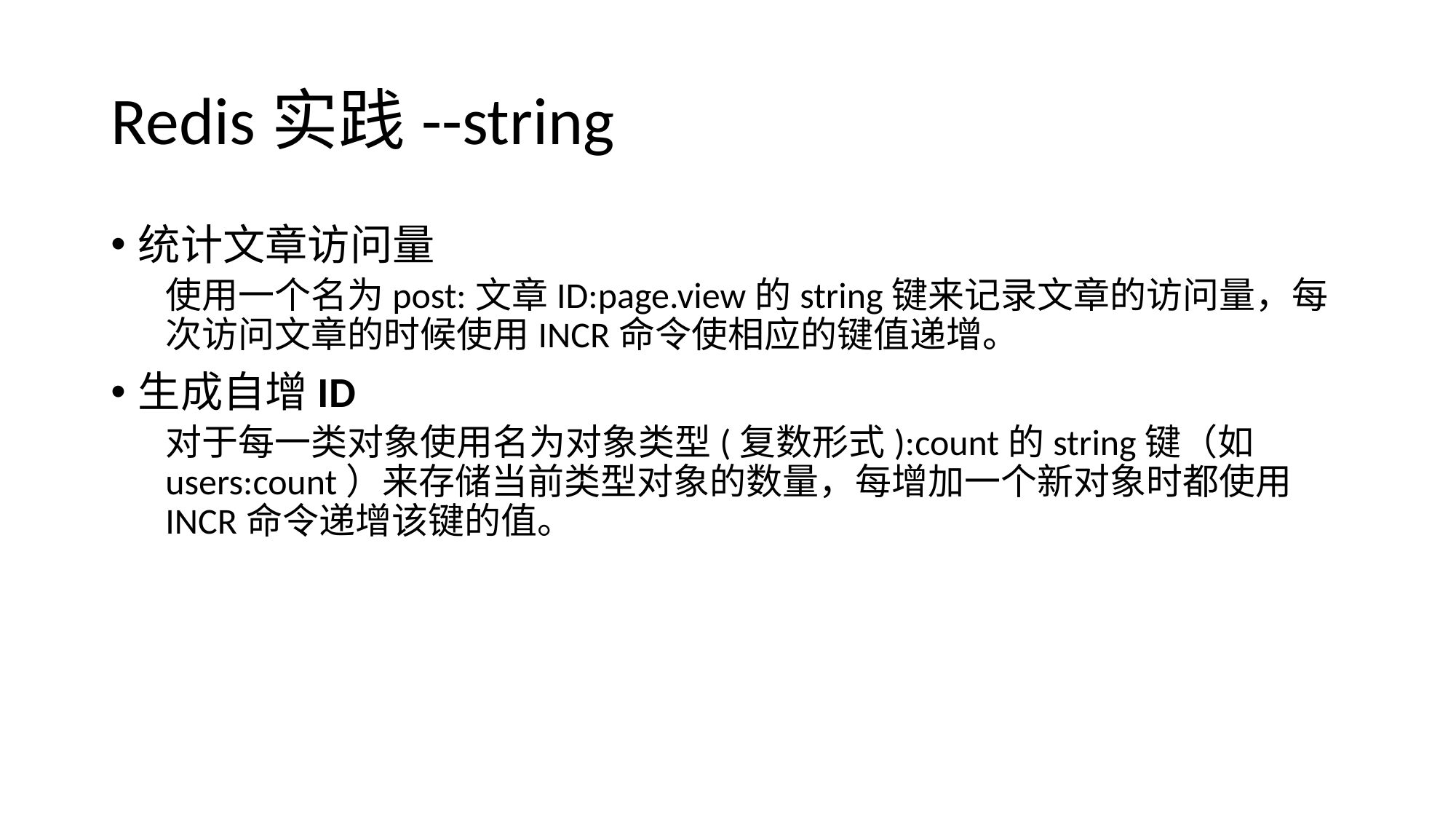

# Redis实践--string
统计文章访问量
使用一个名为post:文章ID:page.view的string键来记录文章的访问量，每次访问文章的时候使用INCR命令使相应的键值递增。
生成自增ID
对于每一类对象使用名为对象类型(复数形式):count的string键（如users:count）来存储当前类型对象的数量，每增加一个新对象时都使用INCR命令递增该键的值。